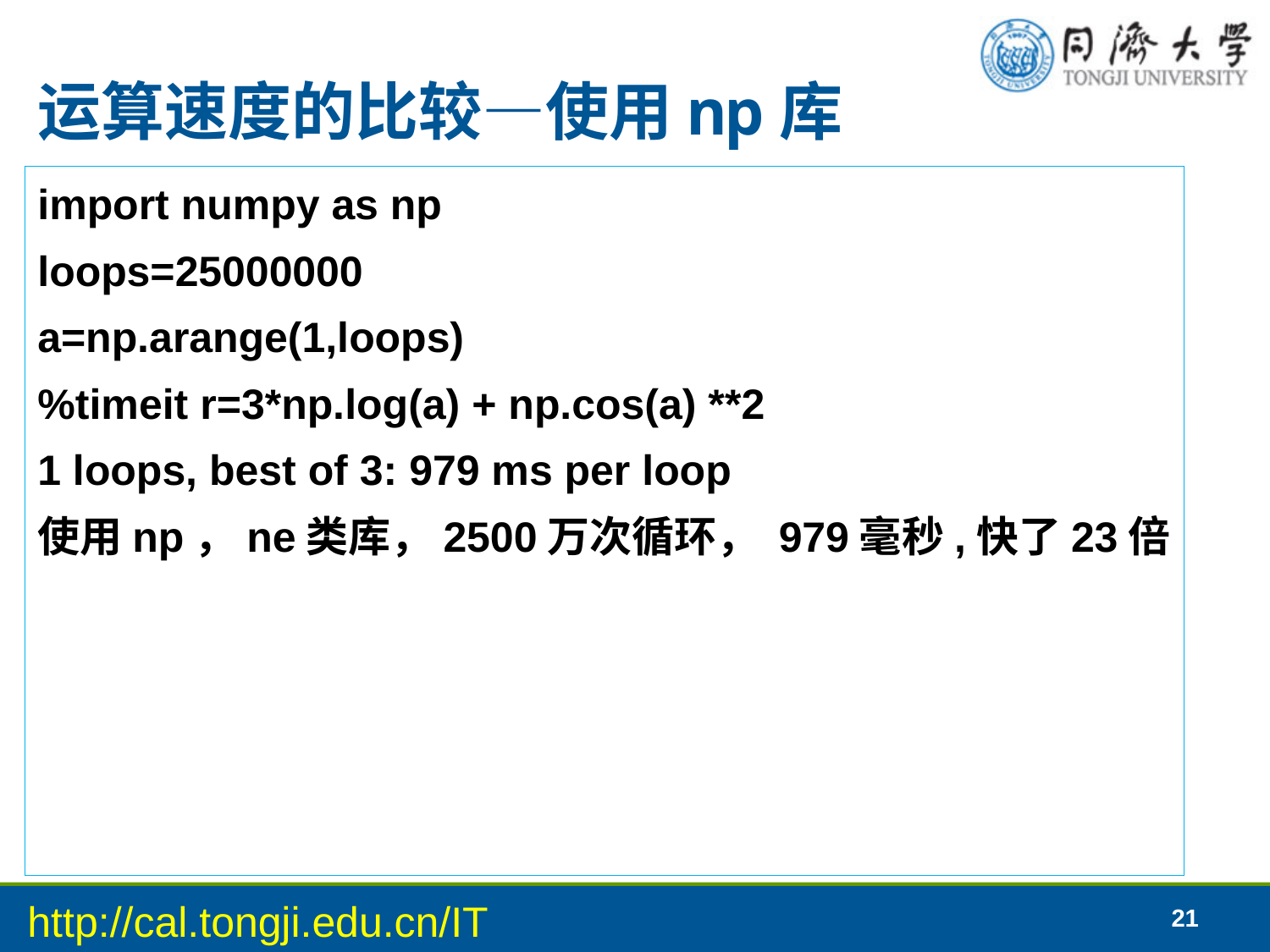

# 运算速度的比较—使用np库
import numpy as np
loops=25000000
a=np.arange(1,loops)
%timeit r=3*np.log(a) + np.cos(a) **2
1 loops, best of 3: 979 ms per loop
使用np，ne类库，2500万次循环， 979毫秒,快了23倍